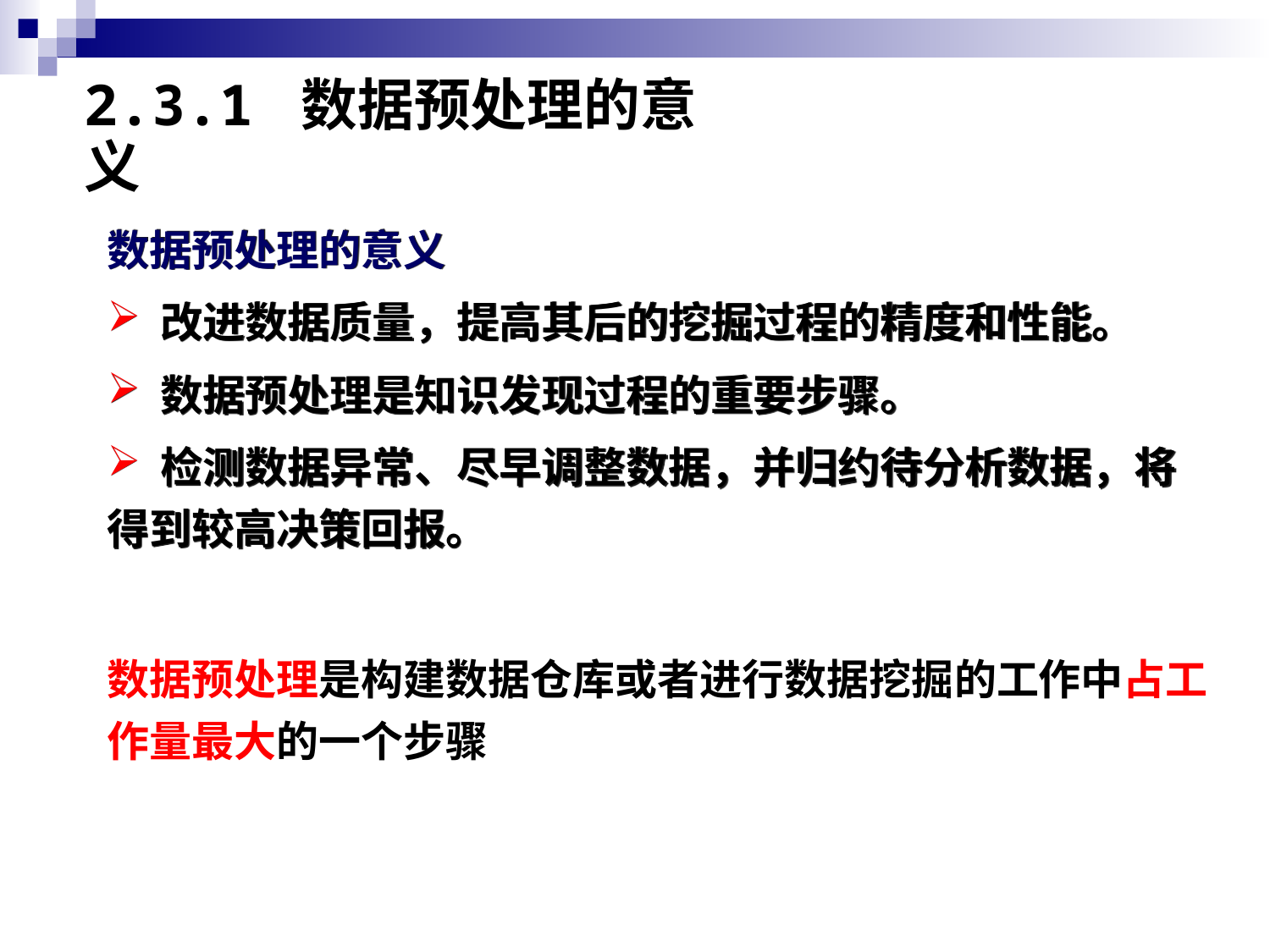

2.3.1 数据预处理的意义
数据预处理的意义
 改进数据质量，提高其后的挖掘过程的精度和性能。
 数据预处理是知识发现过程的重要步骤。
 检测数据异常、尽早调整数据，并归约待分析数据，将得到较高决策回报。
数据预处理是构建数据仓库或者进行数据挖掘的工作中占工作量最大的一个步骤